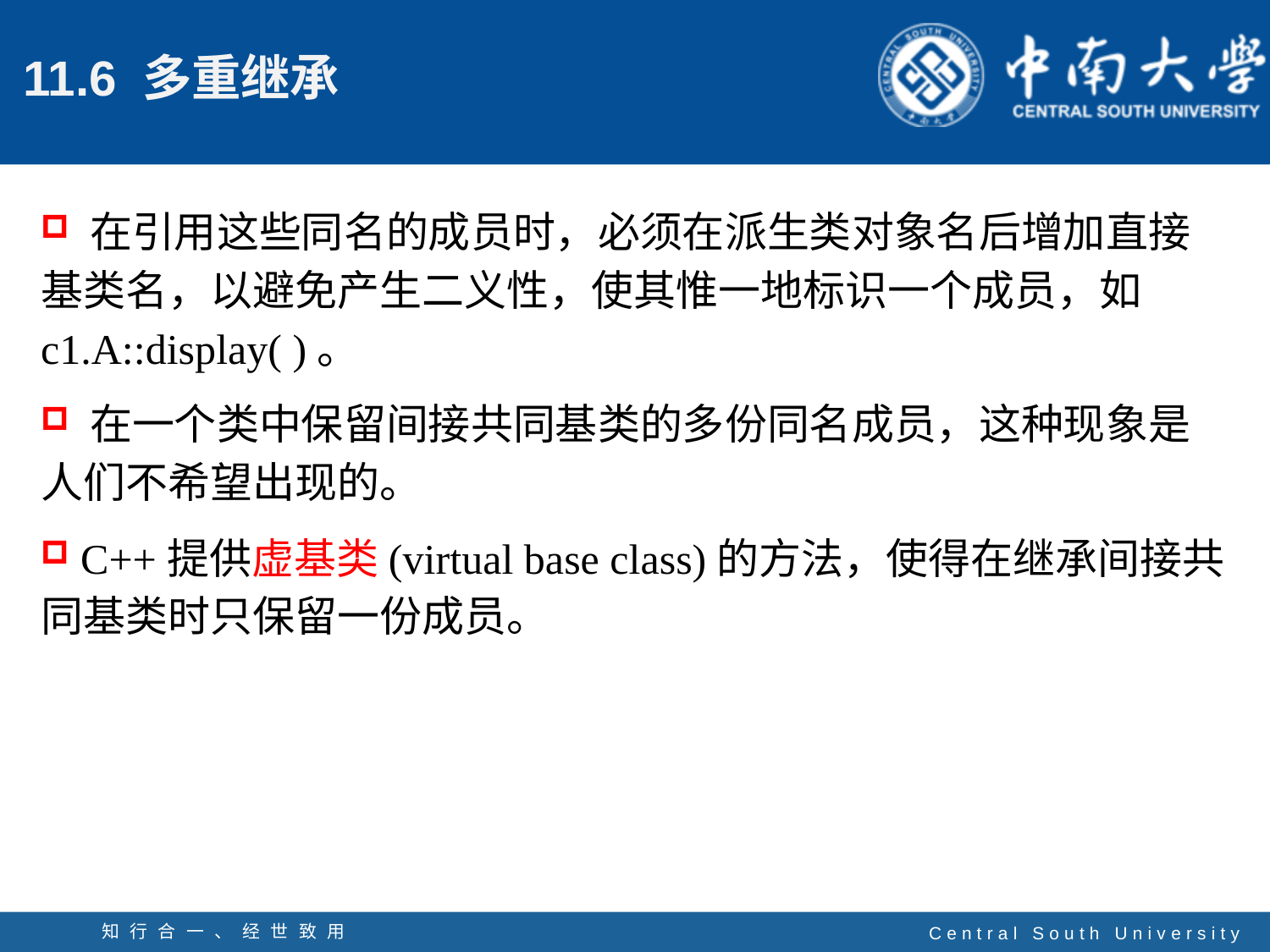

在引用这些同名的成员时，必须在派生类对象名后增加直接基类名，以避免产生二义性，使其惟一地标识一个成员，如c1.A::display( )。
 在一个类中保留间接共同基类的多份同名成员，这种现象是人们不希望出现的。
 C++提供虚基类(virtual base class)的方法，使得在继承间接共同基类时只保留一份成员。

知行合一、经世致用
自强不息 厚德载物
Central South University